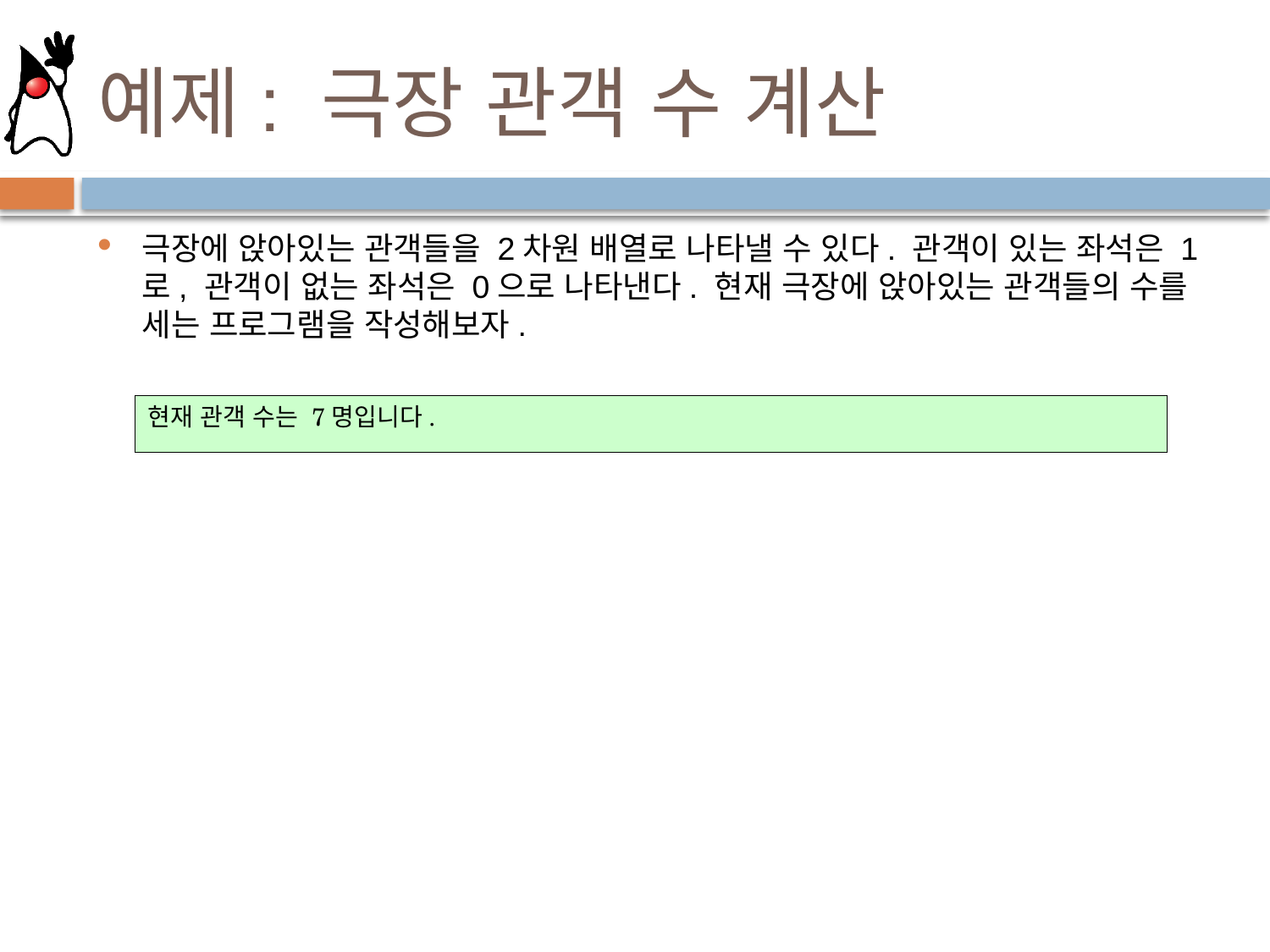

# 예제: 극장 관객 수 계산
극장에 앉아있는 관객들을 2차원 배열로 나타낼 수 있다. 관객이 있는 좌석은 1로, 관객이 없는 좌석은 0으로 나타낸다. 현재 극장에 앉아있는 관객들의 수를 세는 프로그램을 작성해보자.

현재 관객 수는 7명입니다.